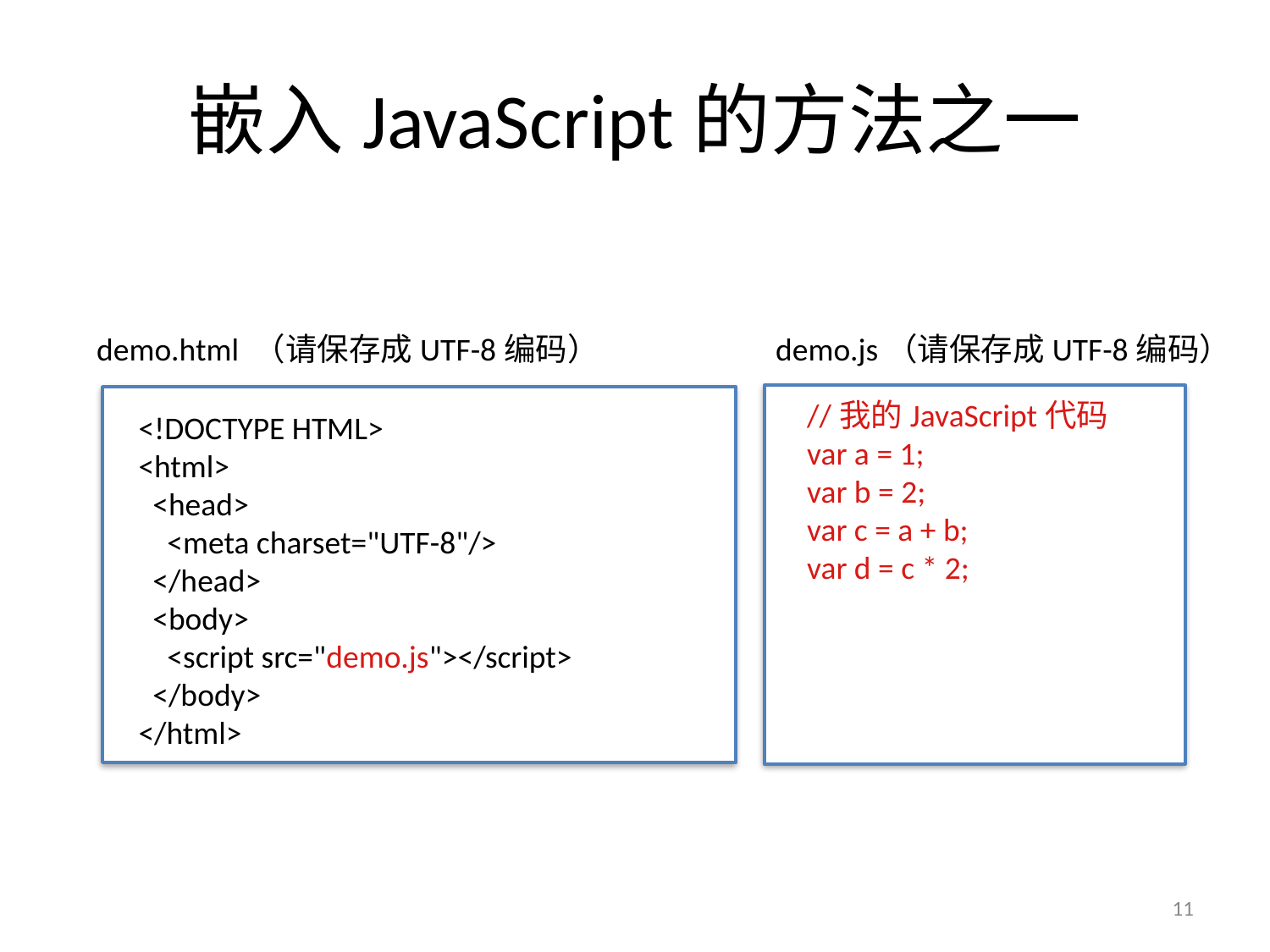

# 嵌入JavaScript的方法之一
demo.html （请保存成UTF-8编码）
demo.js（请保存成UTF-8编码）

//我的JavaScript代码
var a = 1;
var b = 2;
var c = a + b;
var d = c * 2;
<!DOCTYPE HTML>
<html>
  <head>
    <meta charset="UTF-8"/>
  </head>
  <body>
    <script src="demo.js"></script>
  </body>
</html>
11